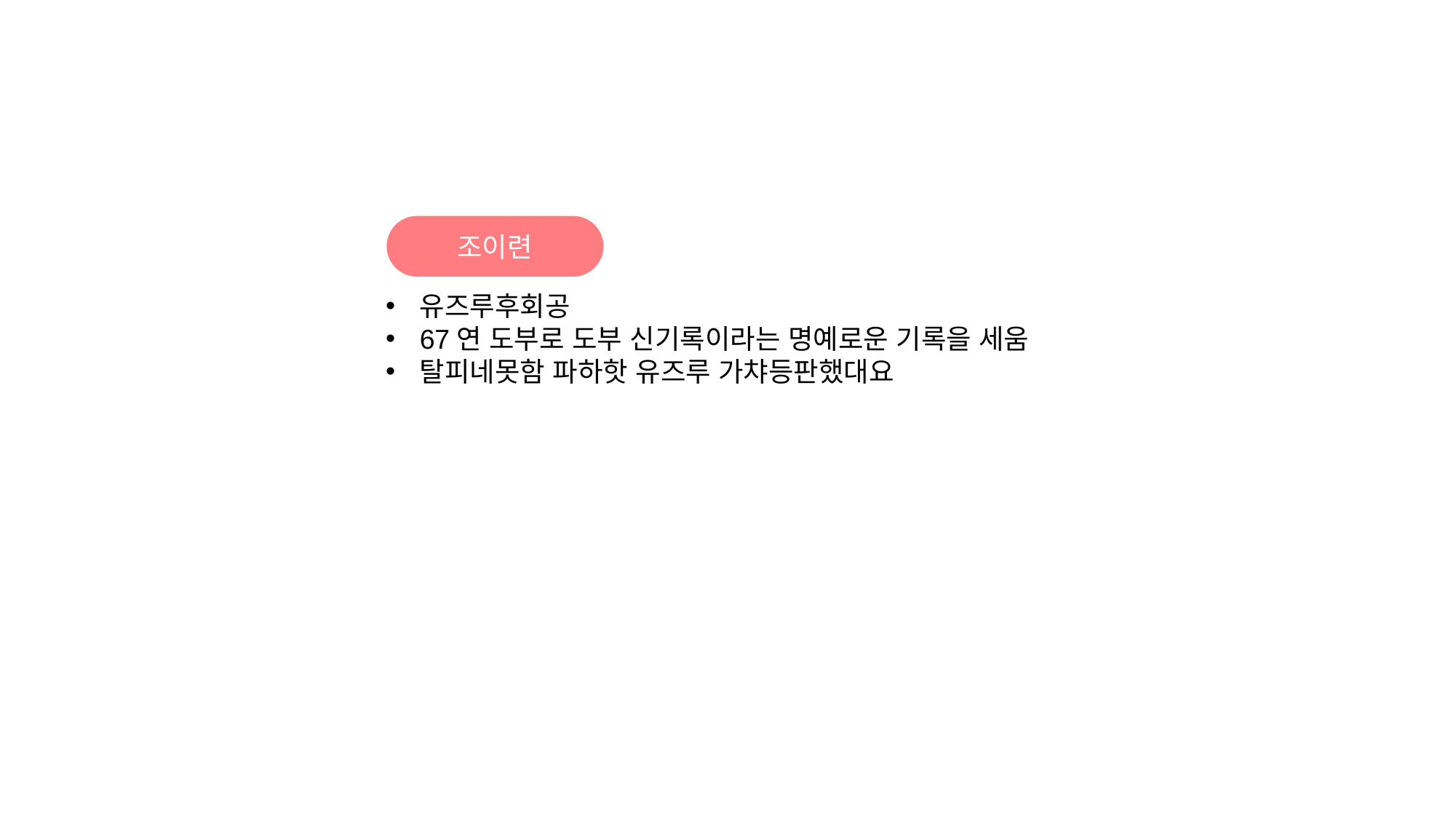

조이련
유즈루후회공
67연 도부로 도부 신기록이라는 명예로운 기록을 세움
탈피네못함 파하핫 유즈루 가챠등판했대요